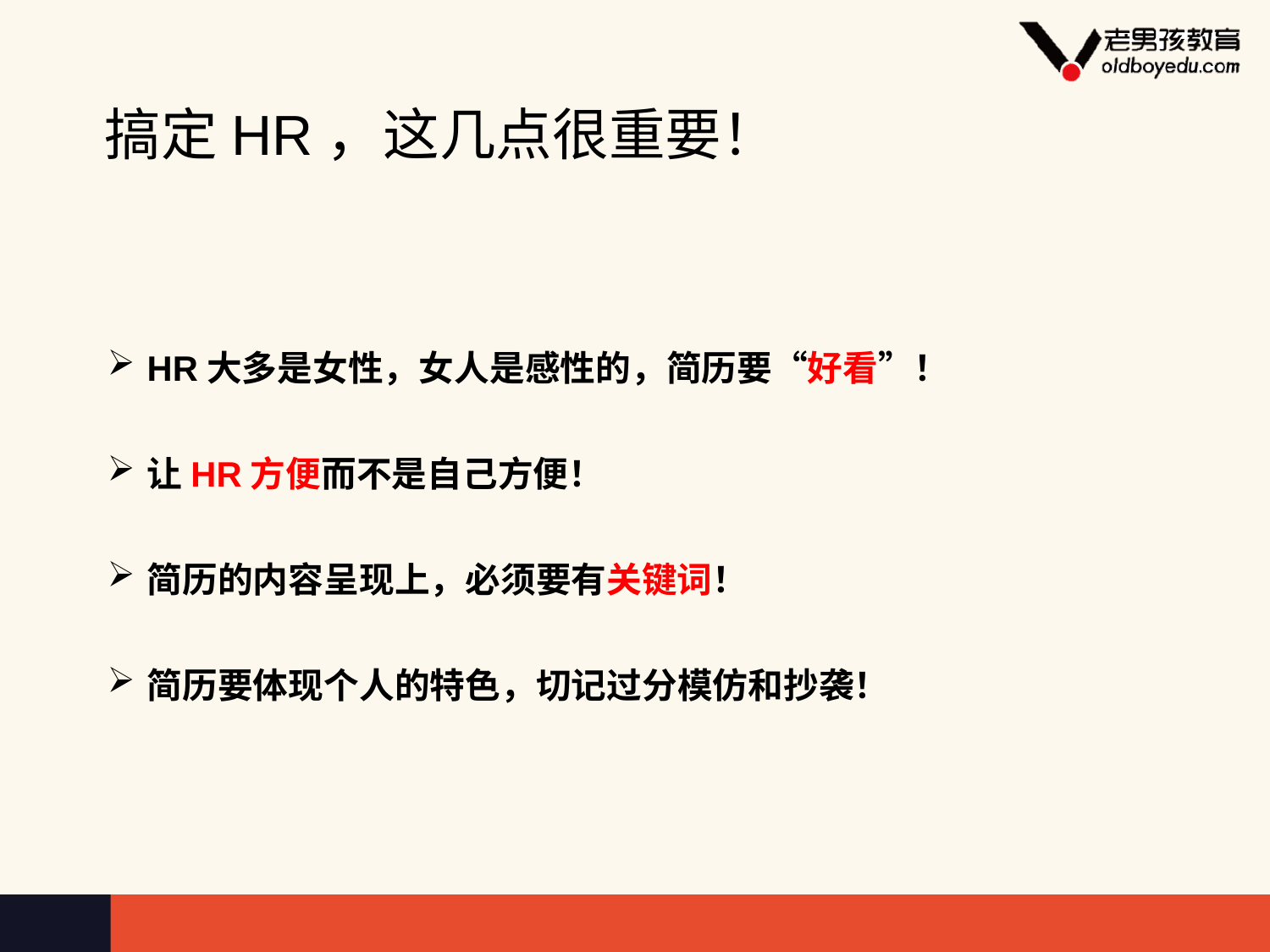

# 搞定HR，这几点很重要！
HR大多是女性，女人是感性的，简历要“好看”！
让HR方便而不是自己方便！
简历的内容呈现上，必须要有关键词！
简历要体现个人的特色，切记过分模仿和抄袭！